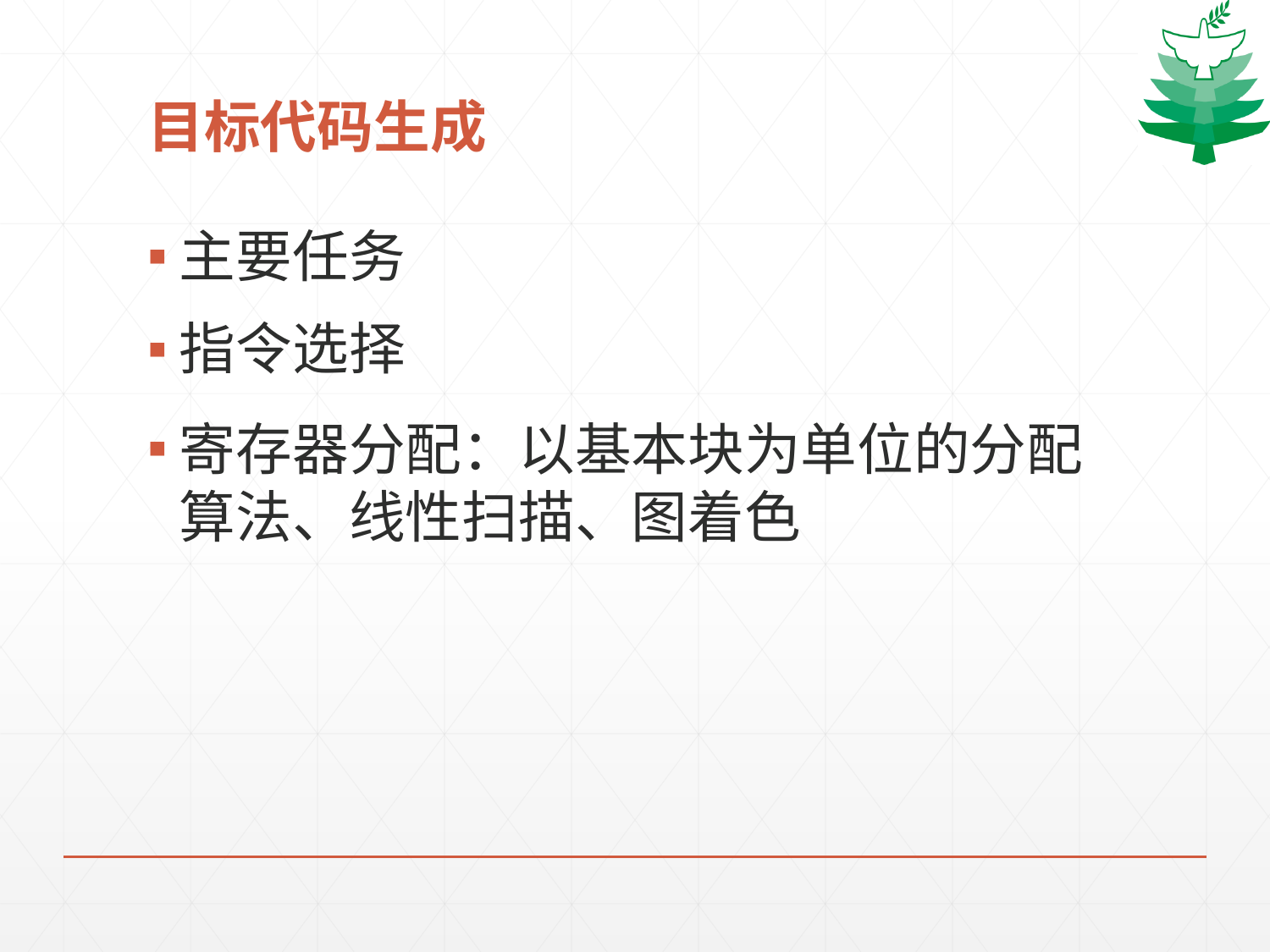

# 目标代码生成
主要任务
指令选择
寄存器分配：以基本块为单位的分配算法、线性扫描、图着色